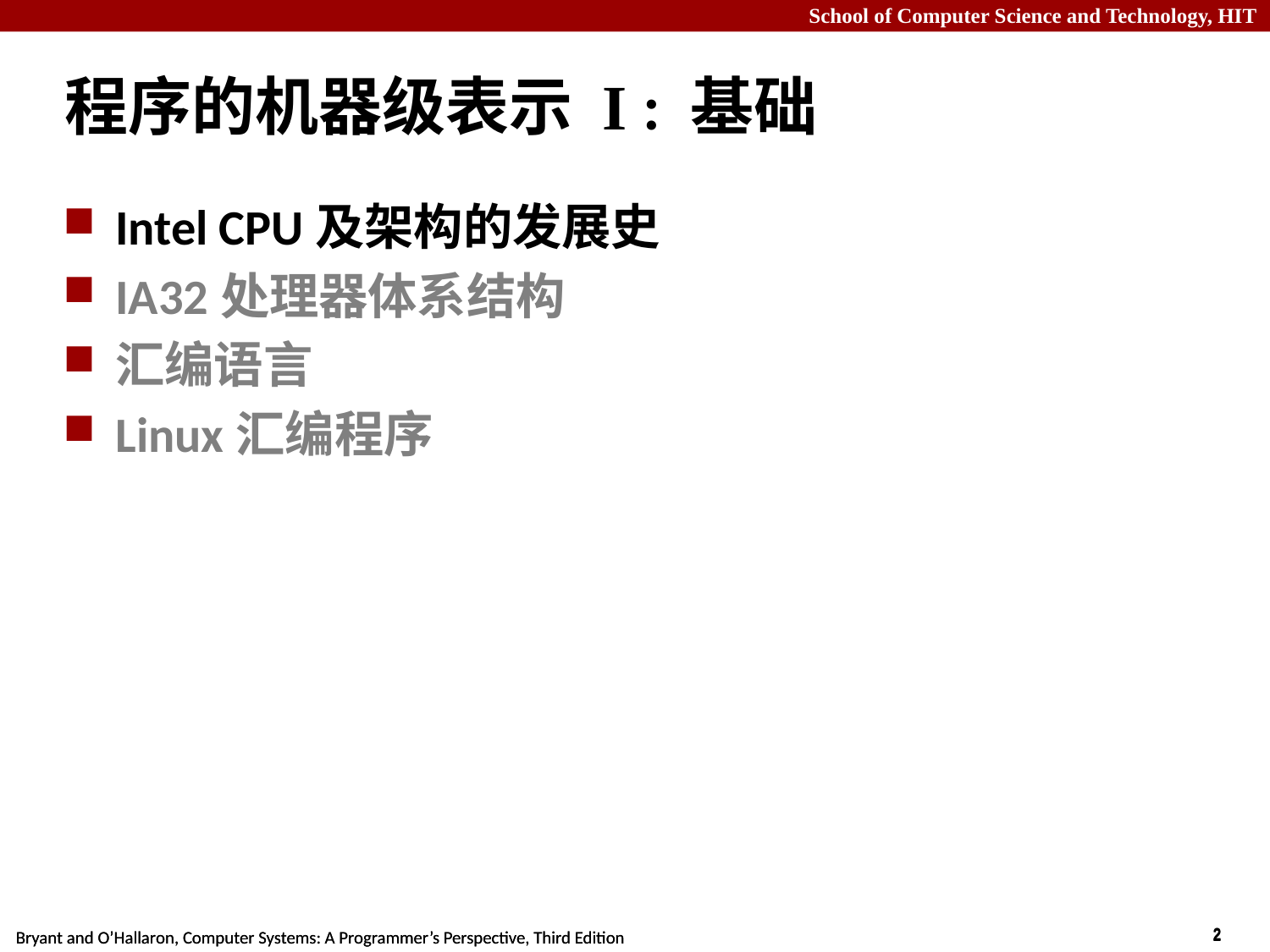

# 程序的机器级表示 I : 基础
Intel CPU及架构的发展史
IA32处理器体系结构
汇编语言
Linux汇编程序